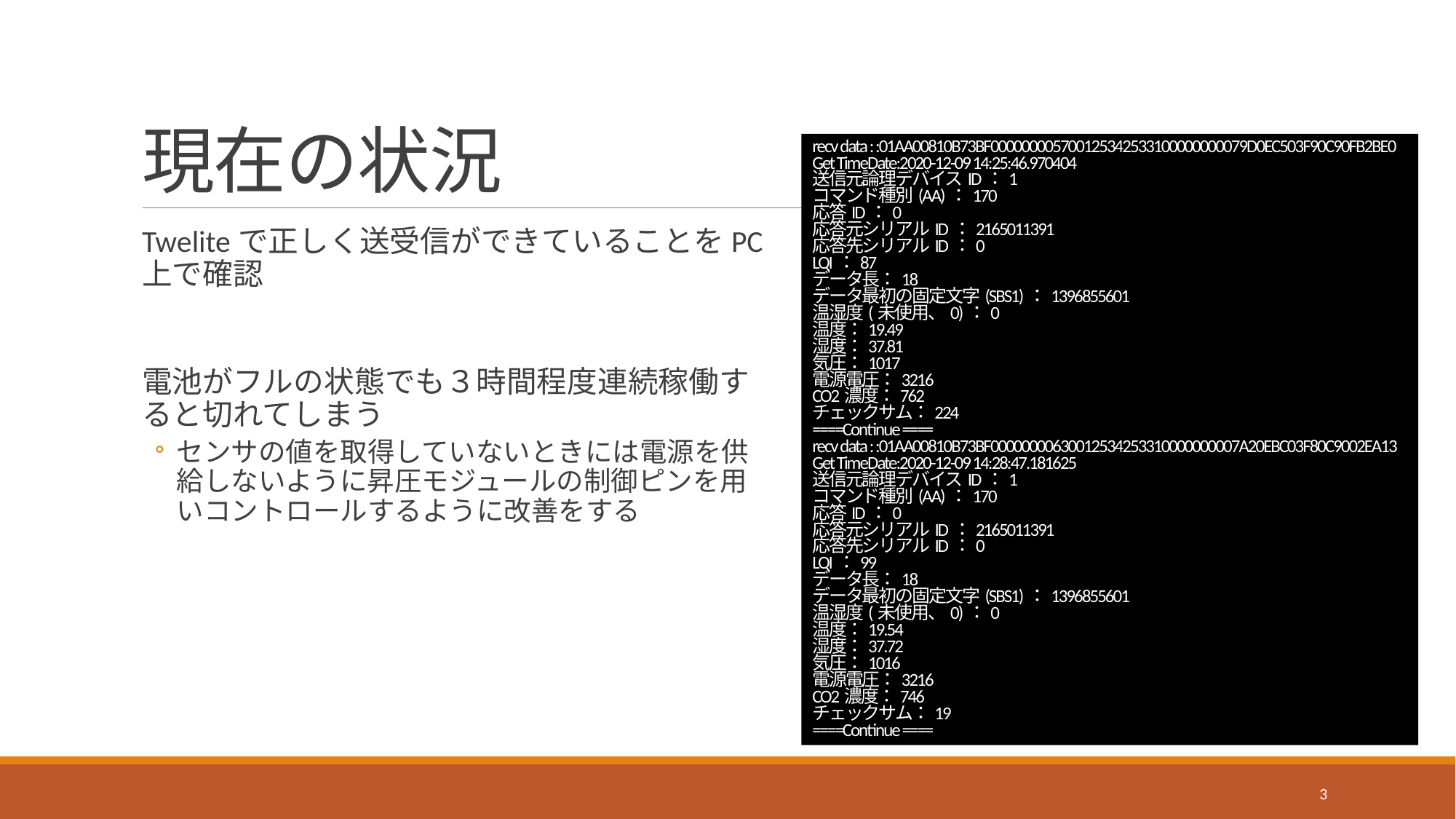

# 現在の状況
recv data : :01AA00810B73BF000000005700125342533100000000079D0EC503F90C90FB2BE0
Get TimeDate:2020-12-09 14:25:46.970404
送信元論理デバイスID：1
コマンド種別(AA)：170
応答ID：0
応答元シリアルID：2165011391
応答先シリアルID：0
LQI：87
データ長：18
データ最初の固定文字(SBS1)：1396855601
温湿度(未使用、0)：0
温度：19.49
湿度：37.81
気圧：1017
電源電圧：3216
CO2濃度：762
チェックサム：224
====Continue ====
recv data : :01AA00810B73BF00000000630012534253310000000007A20EBC03F80C9002EA13
Get TimeDate:2020-12-09 14:28:47.181625
送信元論理デバイスID：1
コマンド種別(AA)：170
応答ID：0
応答元シリアルID：2165011391
応答先シリアルID：0
LQI：99
データ長：18
データ最初の固定文字(SBS1)：1396855601
温湿度(未使用、0)：0
温度：19.54
湿度：37.72
気圧：1016
電源電圧：3216
CO2濃度：746
チェックサム：19
====Continue ====
Tweliteで正しく送受信ができていることをPC上で確認

電池がフルの状態でも３時間程度連続稼働すると切れてしまう
センサの値を取得していないときには電源を供給しないように昇圧モジュールの制御ピンを用いコントロールするように改善をする
3